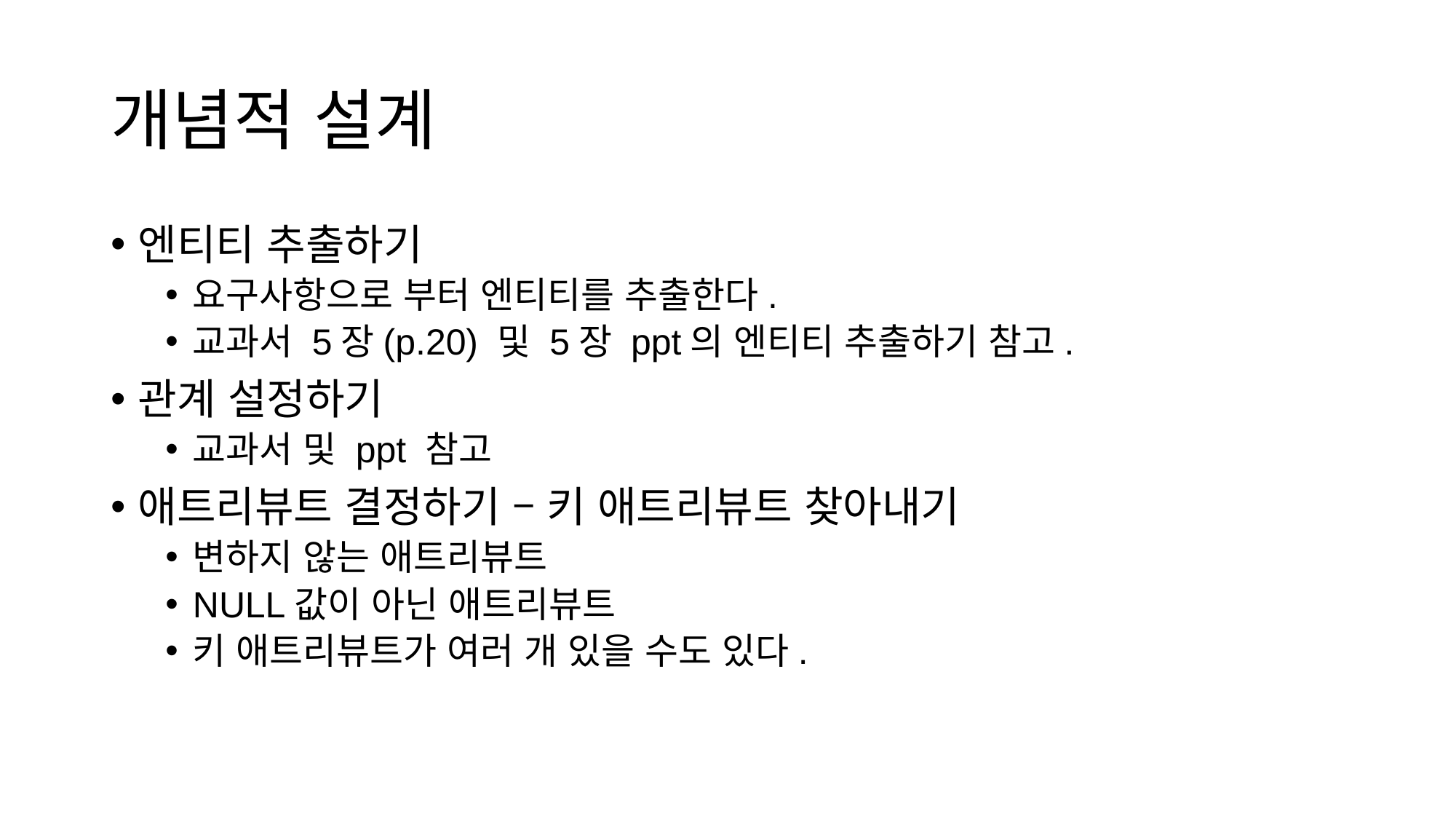

# 개념적 설계
엔티티 추출하기
요구사항으로 부터 엔티티를 추출한다.
교과서 5장(p.20) 및 5장 ppt의 엔티티 추출하기 참고.
관계 설정하기
교과서 및 ppt 참고
애트리뷰트 결정하기 – 키 애트리뷰트 찾아내기
변하지 않는 애트리뷰트
NULL값이 아닌 애트리뷰트
키 애트리뷰트가 여러 개 있을 수도 있다.